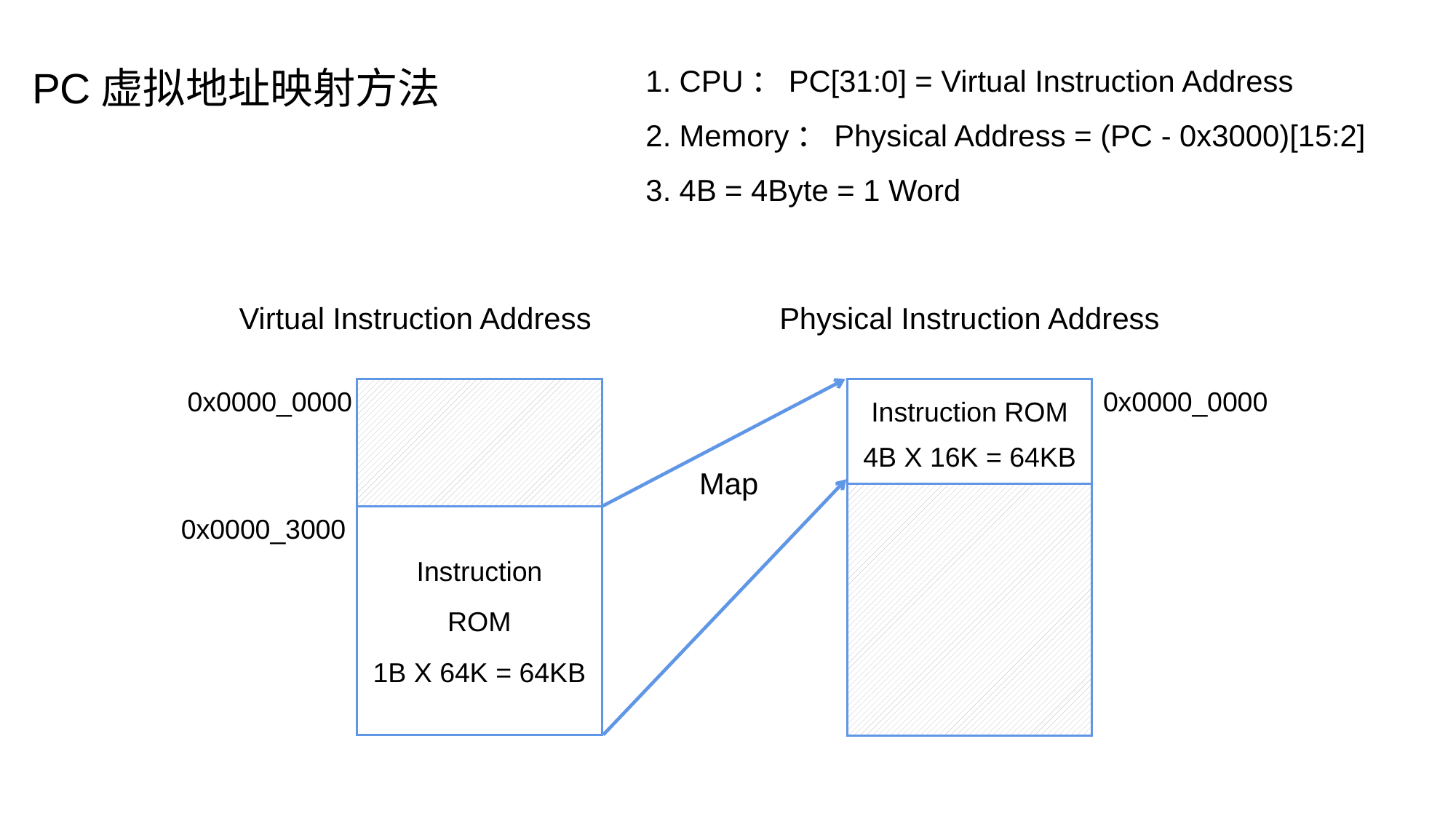

PC虚拟地址映射方法
1. CPU：PC[31:0] = Virtual Instruction Address
2. Memory：Physical Address = (PC - 0x3000)[15:2]
3. 4B = 4Byte = 1 Word
Virtual Instruction Address
Physical Instruction Address
0x0000_0000

0x0000_0000
Instruction ROM
4B X 16K = 64KB
Map

0x0000_3000

Instruction
ROM
1B X 64K = 64KB